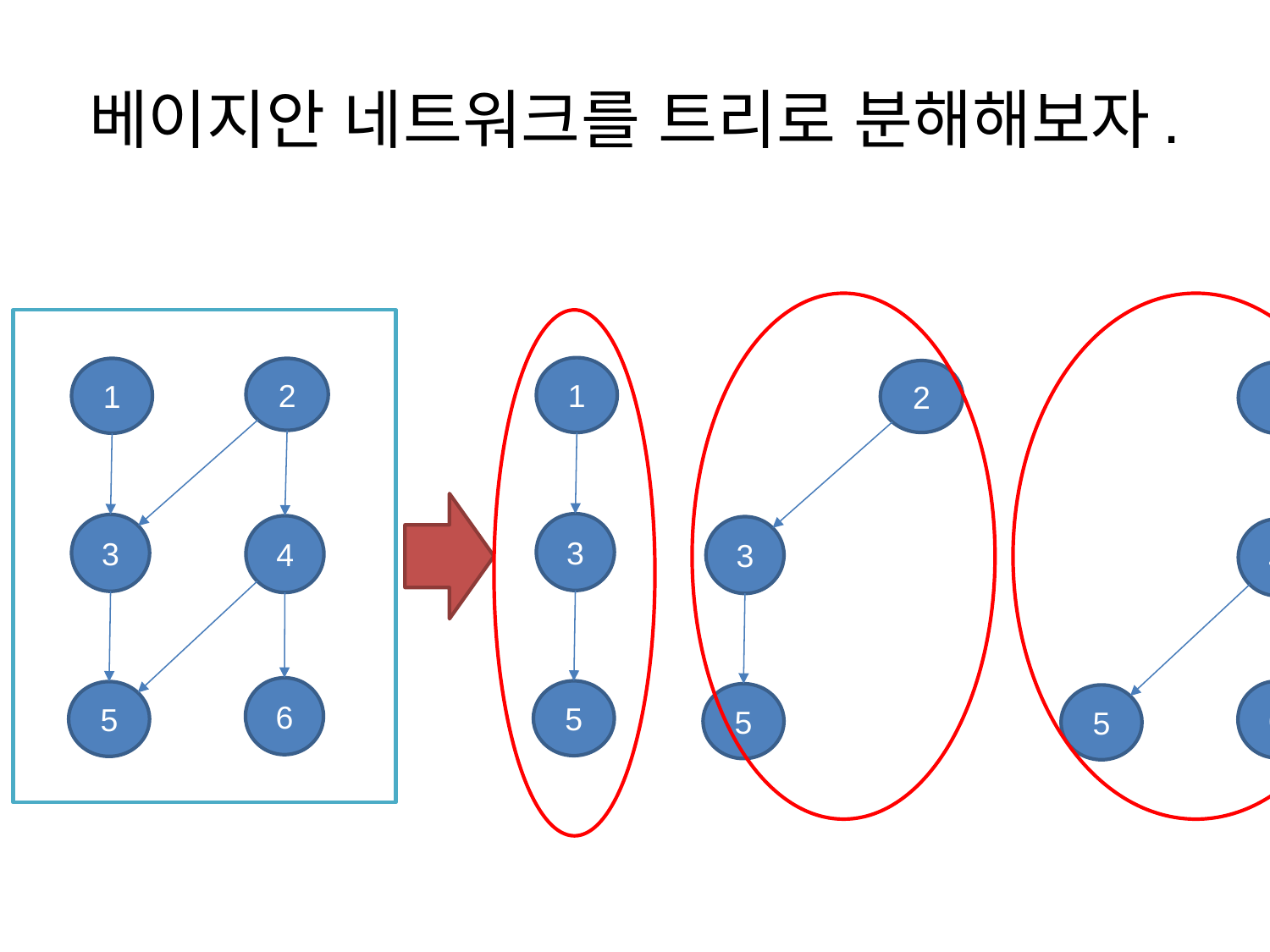

# 베이지안 네트워크를 트리로 분해해보자.

1
1
2
2
2

3
3
4
3
4
6
5
6
5
5
5